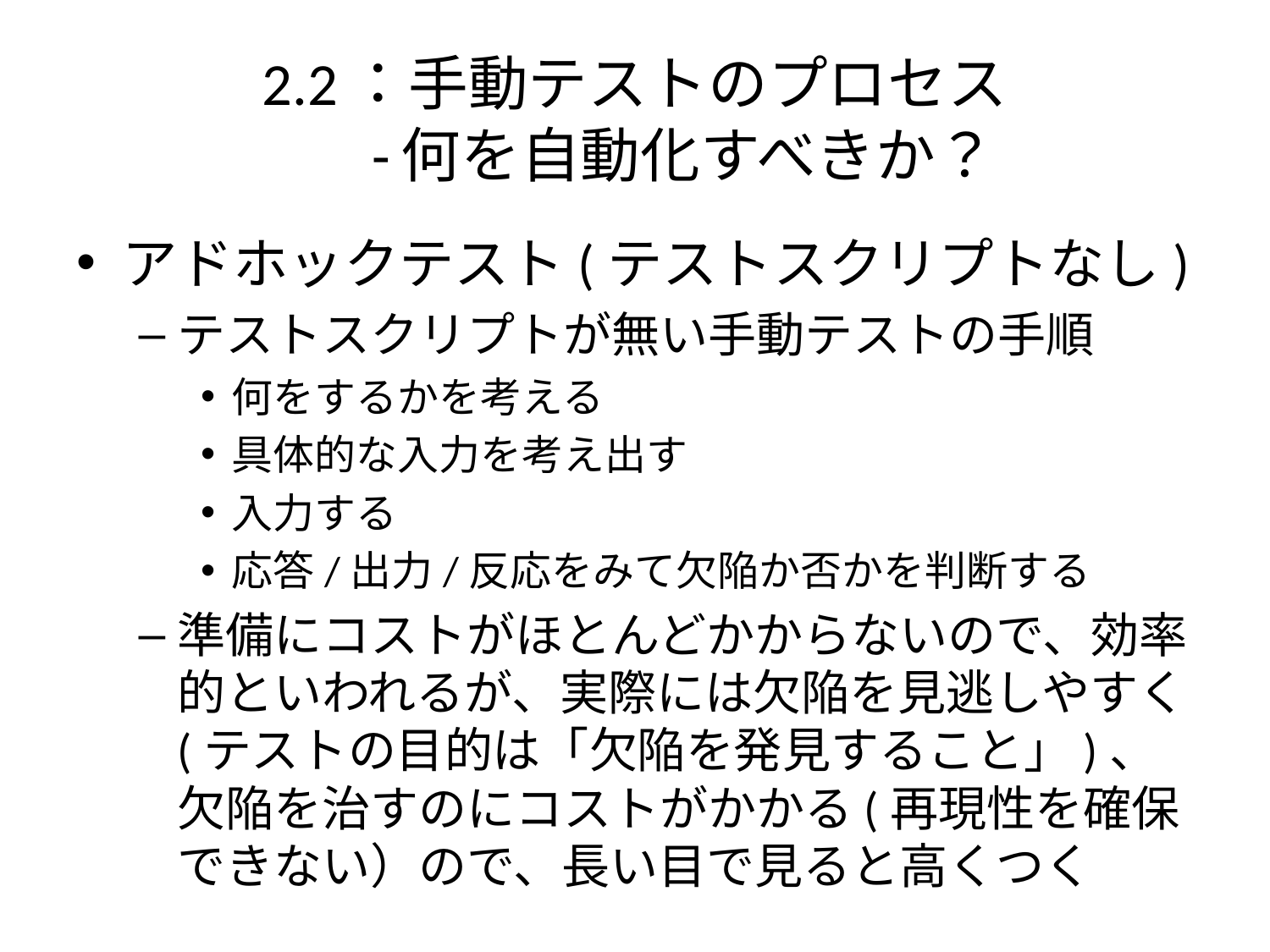

# 2.2：手動テストのプロセス -何を自動化すべきか？
アドホックテスト(テストスクリプトなし)
テストスクリプトが無い手動テストの手順
何をするかを考える
具体的な入力を考え出す
入力する
応答/出力/反応をみて欠陥か否かを判断する
準備にコストがほとんどかからないので、効率的といわれるが、実際には欠陥を見逃しやすく(テストの目的は「欠陥を発見すること」)、欠陥を治すのにコストがかかる(再現性を確保できない）ので、長い目で見ると高くつく